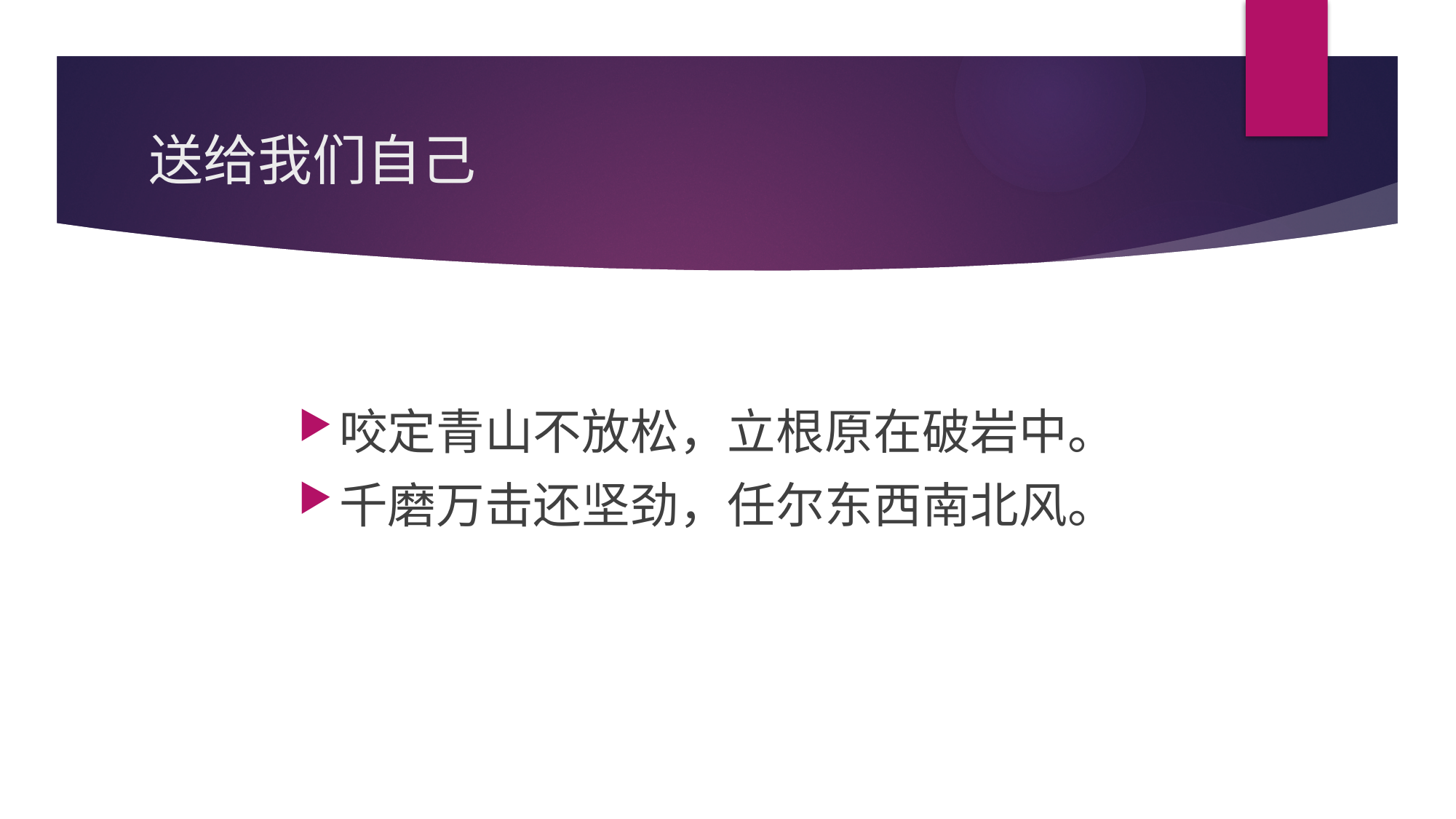

# 送给我们自己
咬定青山不放松，立根原在破岩中。
千磨万击还坚劲，任尔东西南北风。